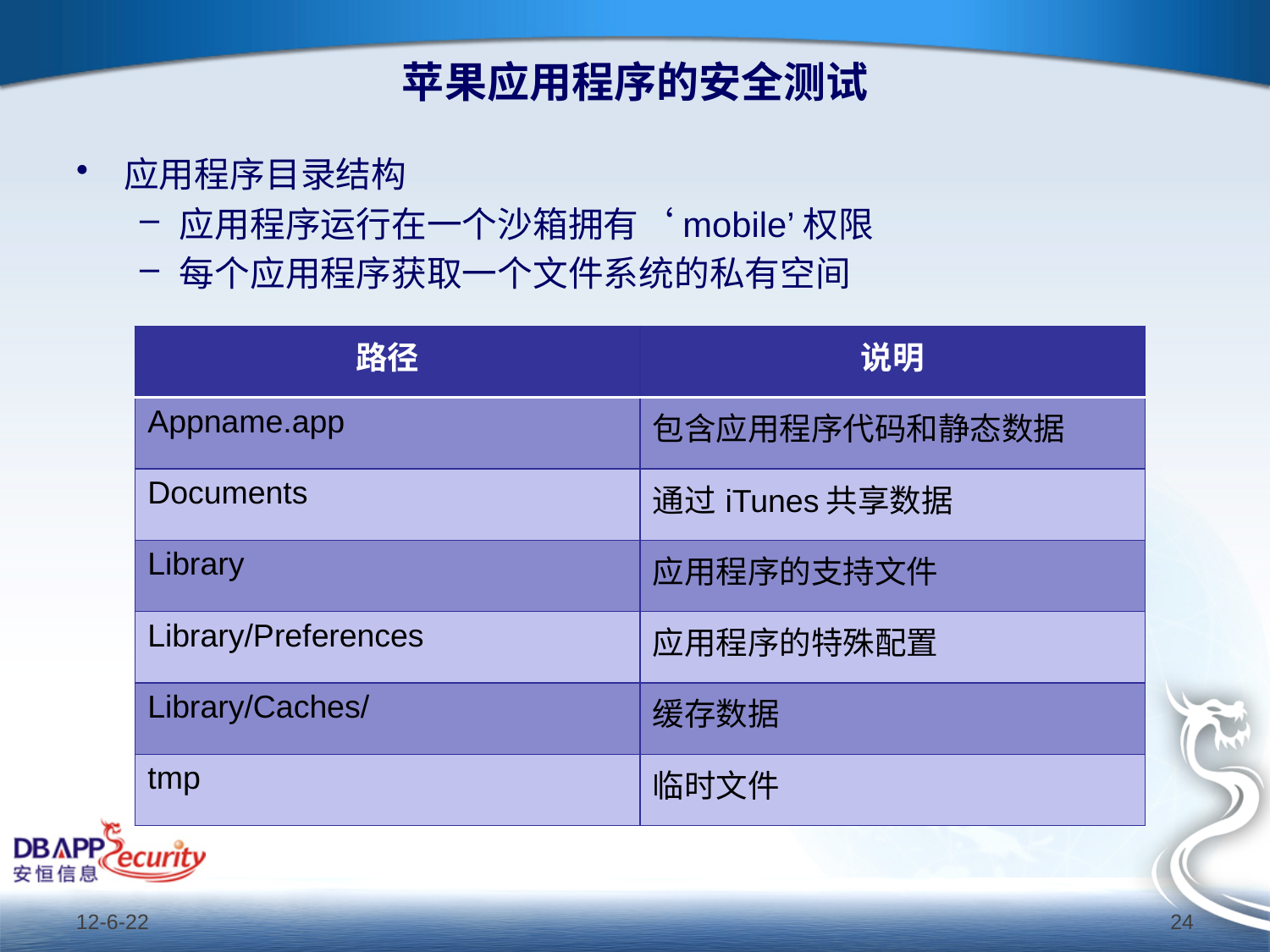

# 苹果应用程序的安全测试
应用程序目录结构
应用程序运行在一个沙箱拥有‘mobile’权限
每个应用程序获取一个文件系统的私有空间

| 路径 | 说明 |
| --- | --- |
| Appname.app | 包含应用程序代码和静态数据 |
| Documents | 通过iTunes共享数据 |
| Library | 应用程序的支持文件 |
| Library/Preferences | 应用程序的特殊配置 |
| Library/Caches/ | 缓存数据 |
| tmp | 临时文件 |